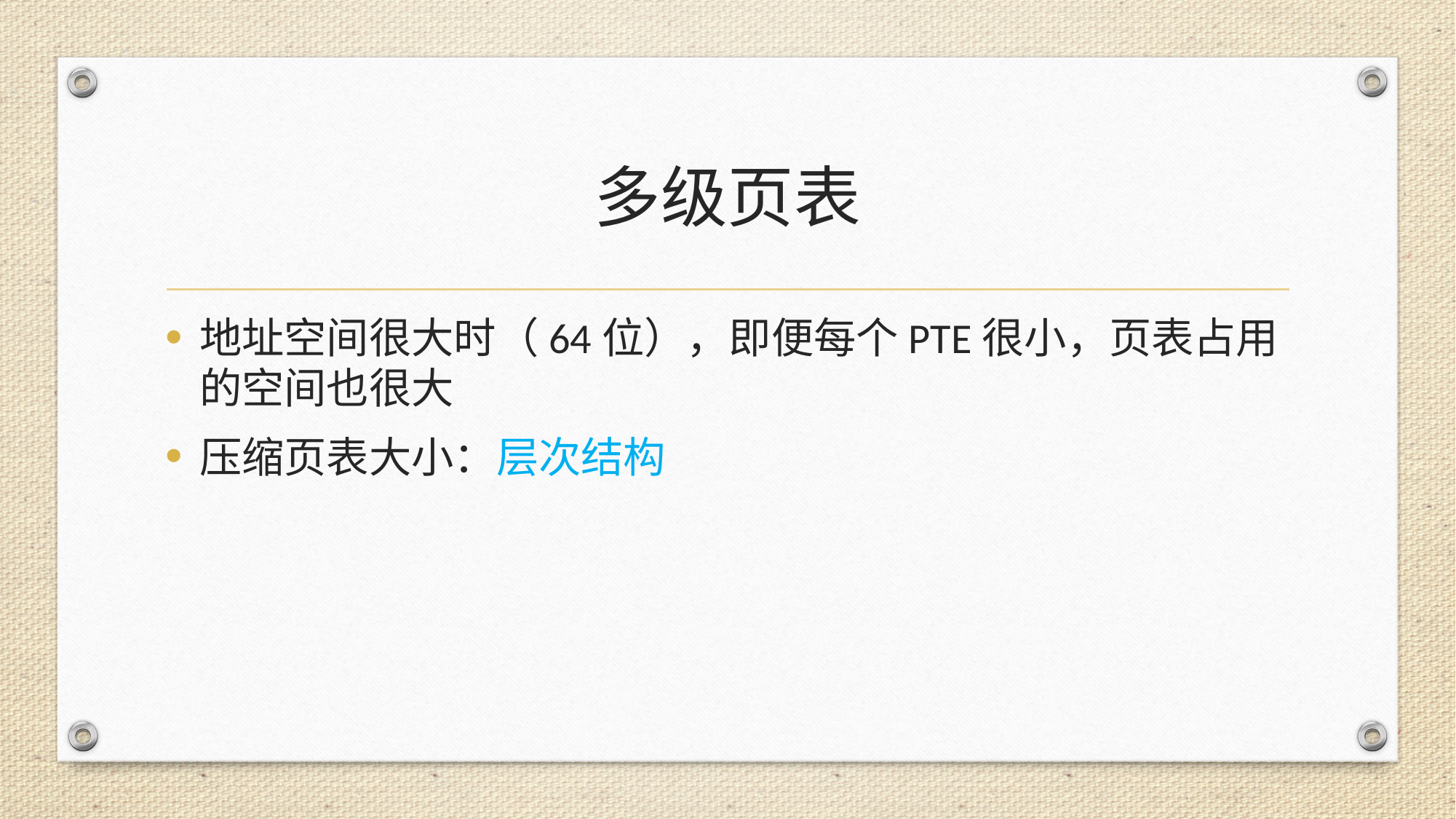

# 多级页表
地址空间很大时（64位），即便每个PTE很小，页表占用的空间也很大
压缩页表大小：层次结构